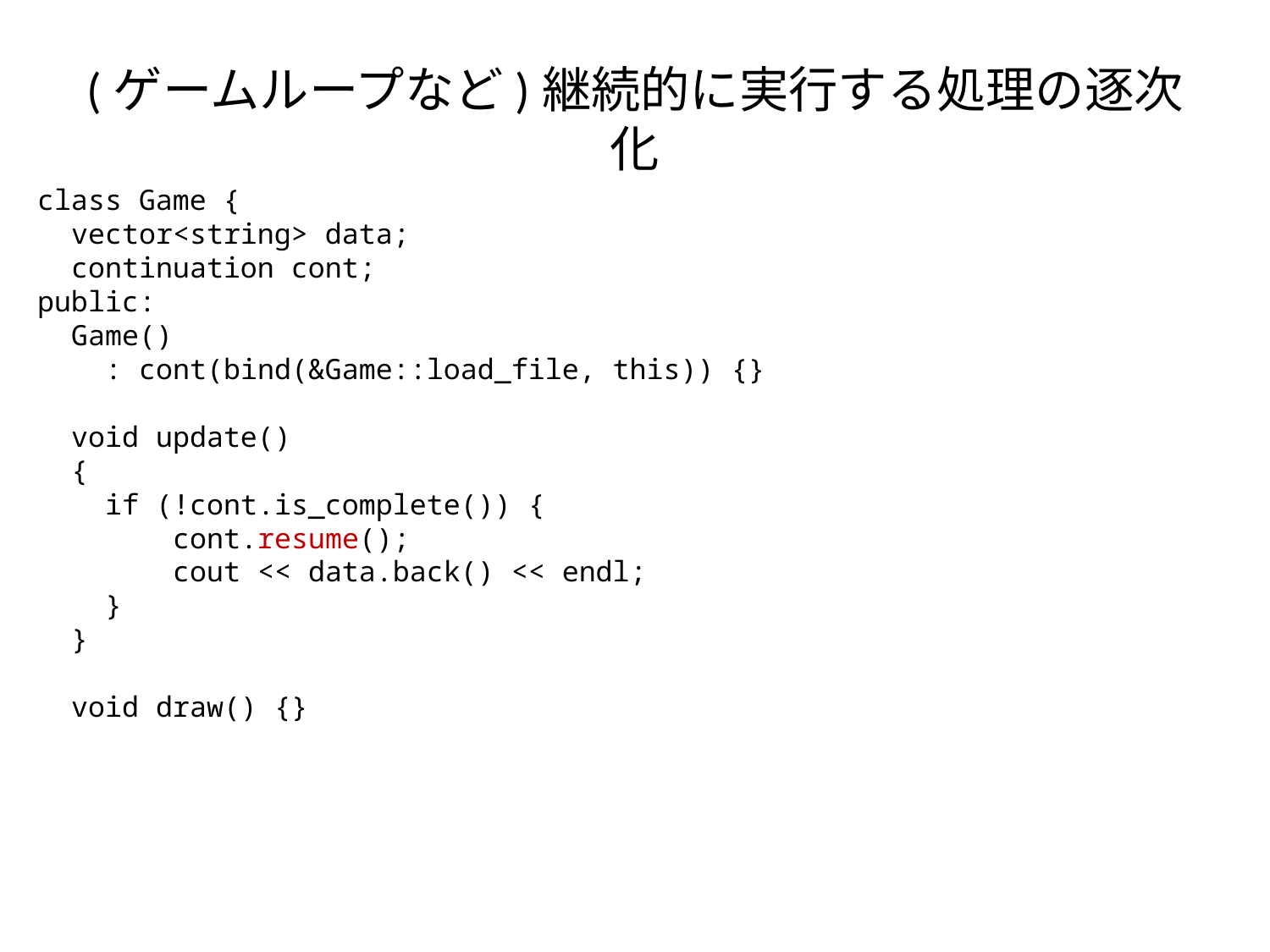

# (ゲームループなど)継続的に実行する処理の逐次化
class Game {
  vector<string> data;
  continuation cont;
public:
  Game()
    : cont(bind(&Game::load_file, this)) {}

  void update()
  {
    if (!cont.is_complete()) {
        cont.resume();
        cout << data.back() << endl;
    }
  }

  void draw() {}